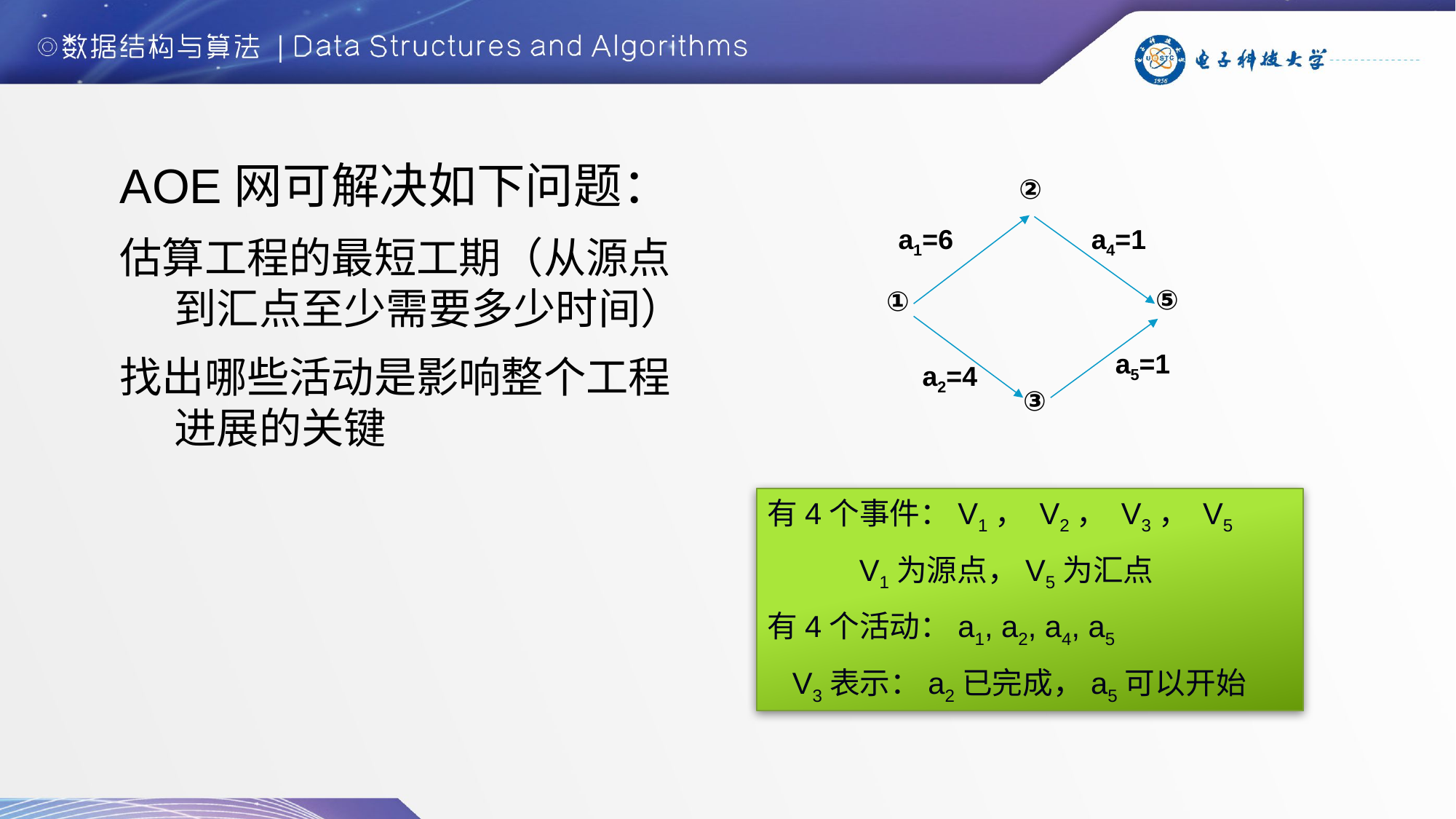

AOE网可解决如下问题：
估算工程的最短工期（从源点到汇点至少需要多少时间）
找出哪些活动是影响整个工程进展的关键
②

a1=6

a4=1
⑤
①

a5=1
a2=4
③
有4个事件：V1， V2， V3， V5
           V1为源点，V5为汇点
有4个活动：a1, a2, a4, a5
   V3表示：a2已完成，a5可以开始